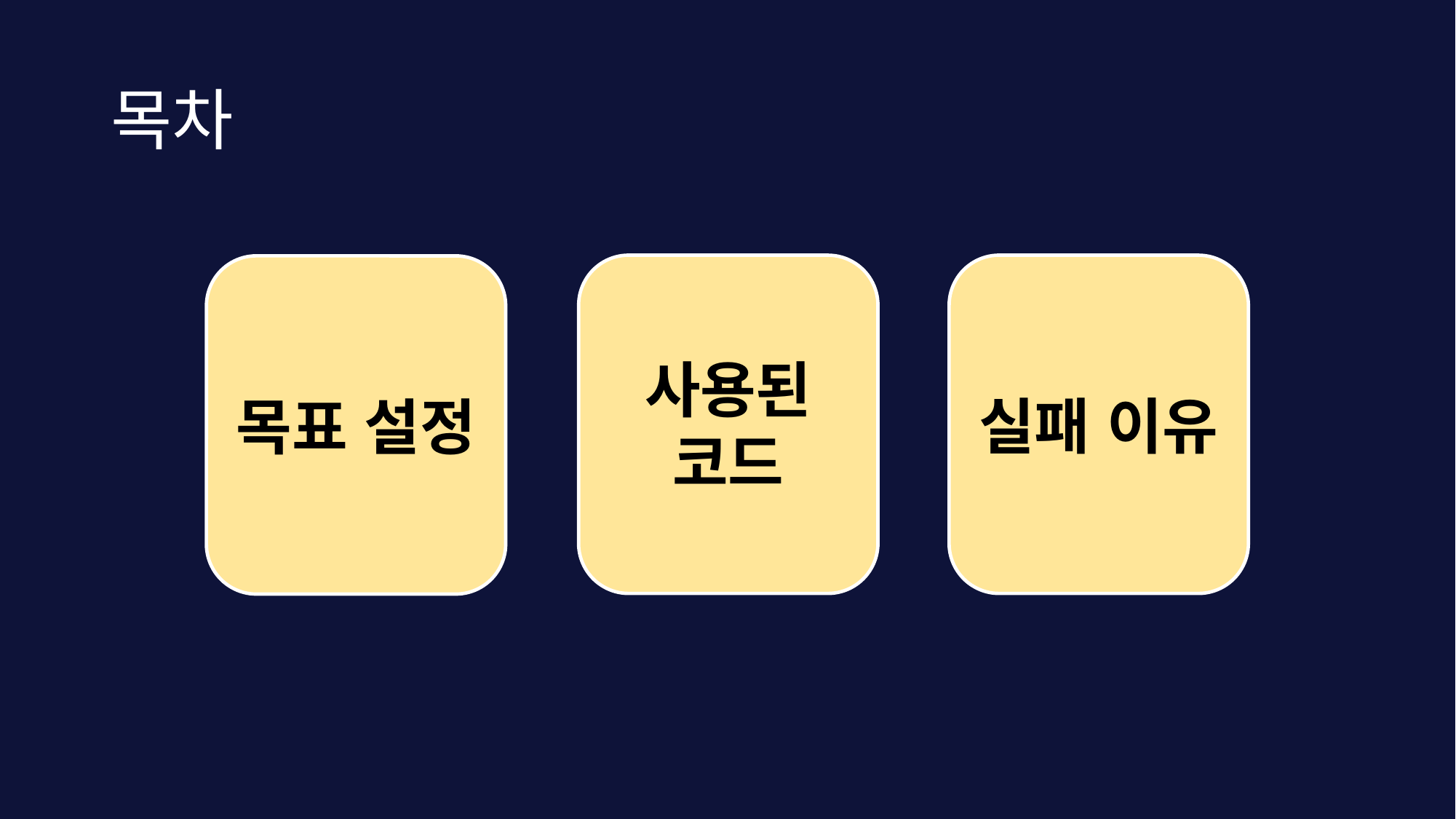

# 목차
사용된 코드
실패 이유
목표 설정